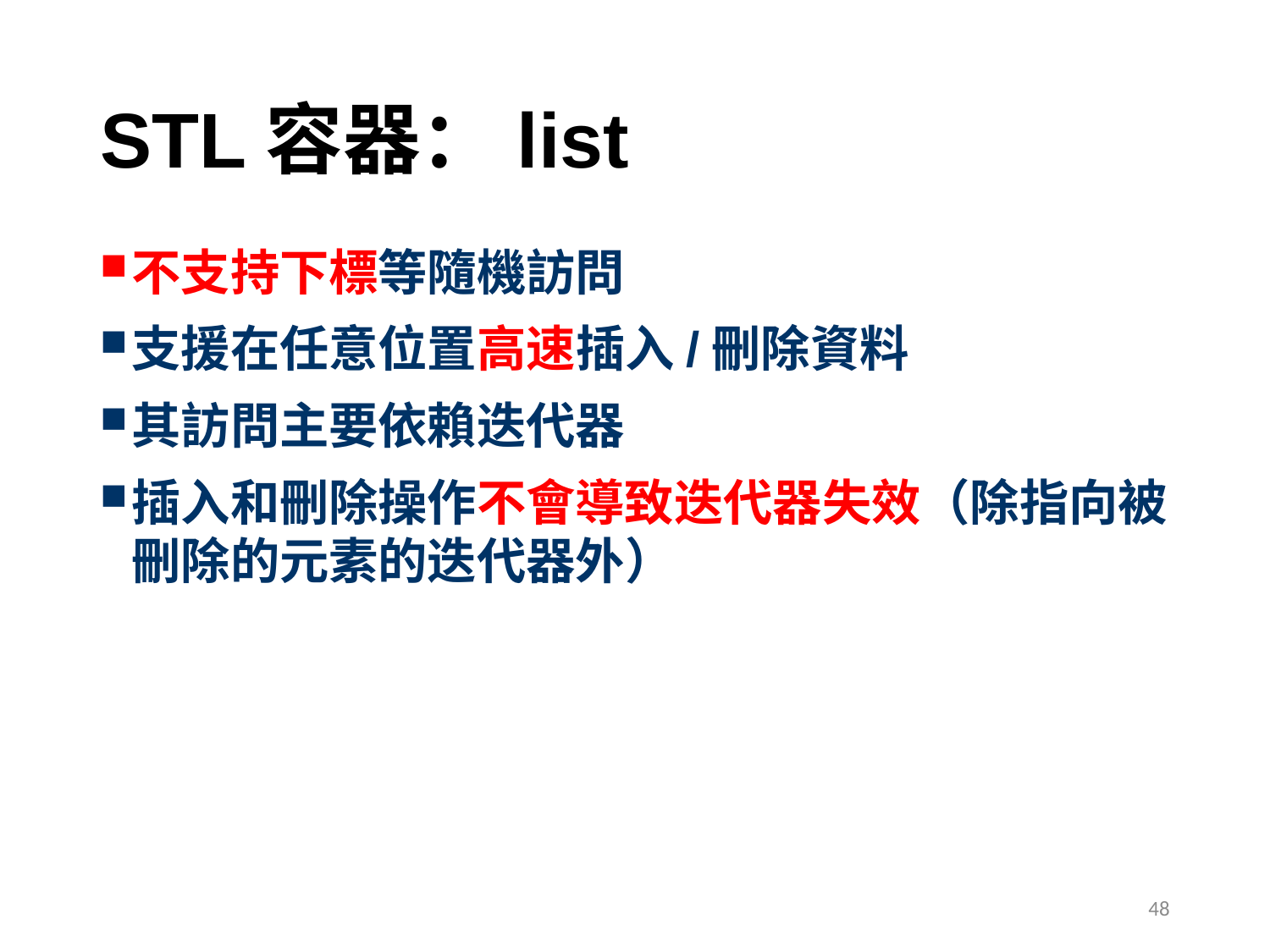

# STL容器：list
不支持下標等隨機訪問
支援在任意位置高速插入/刪除資料
其訪問主要依賴迭代器
插入和刪除操作不會導致迭代器失效（除指向被刪除的元素的迭代器外）
48